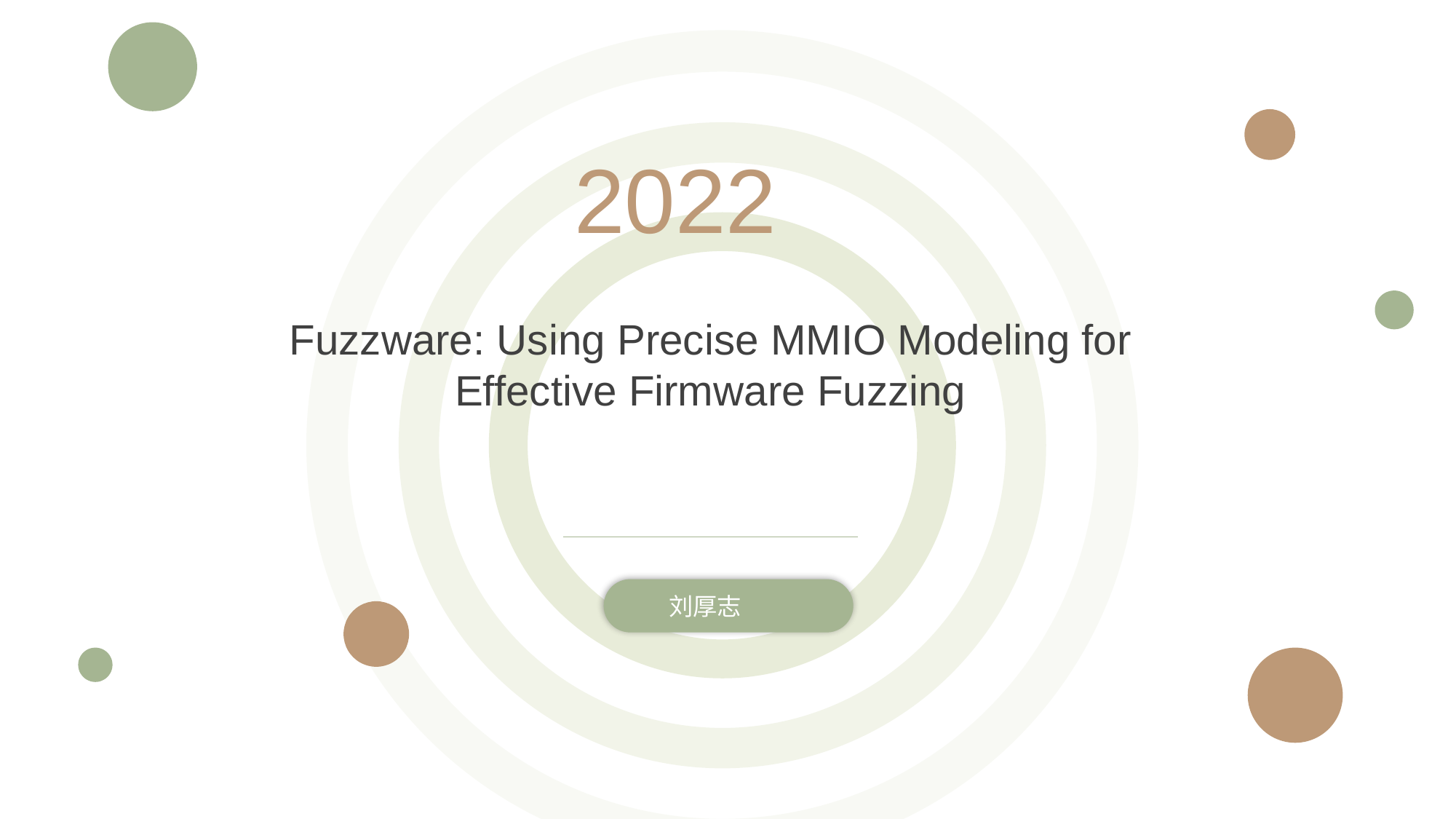

2022

Fuzzware: Using Precise MMIO Modeling for Effective Firmware Fuzzing

刘厚志